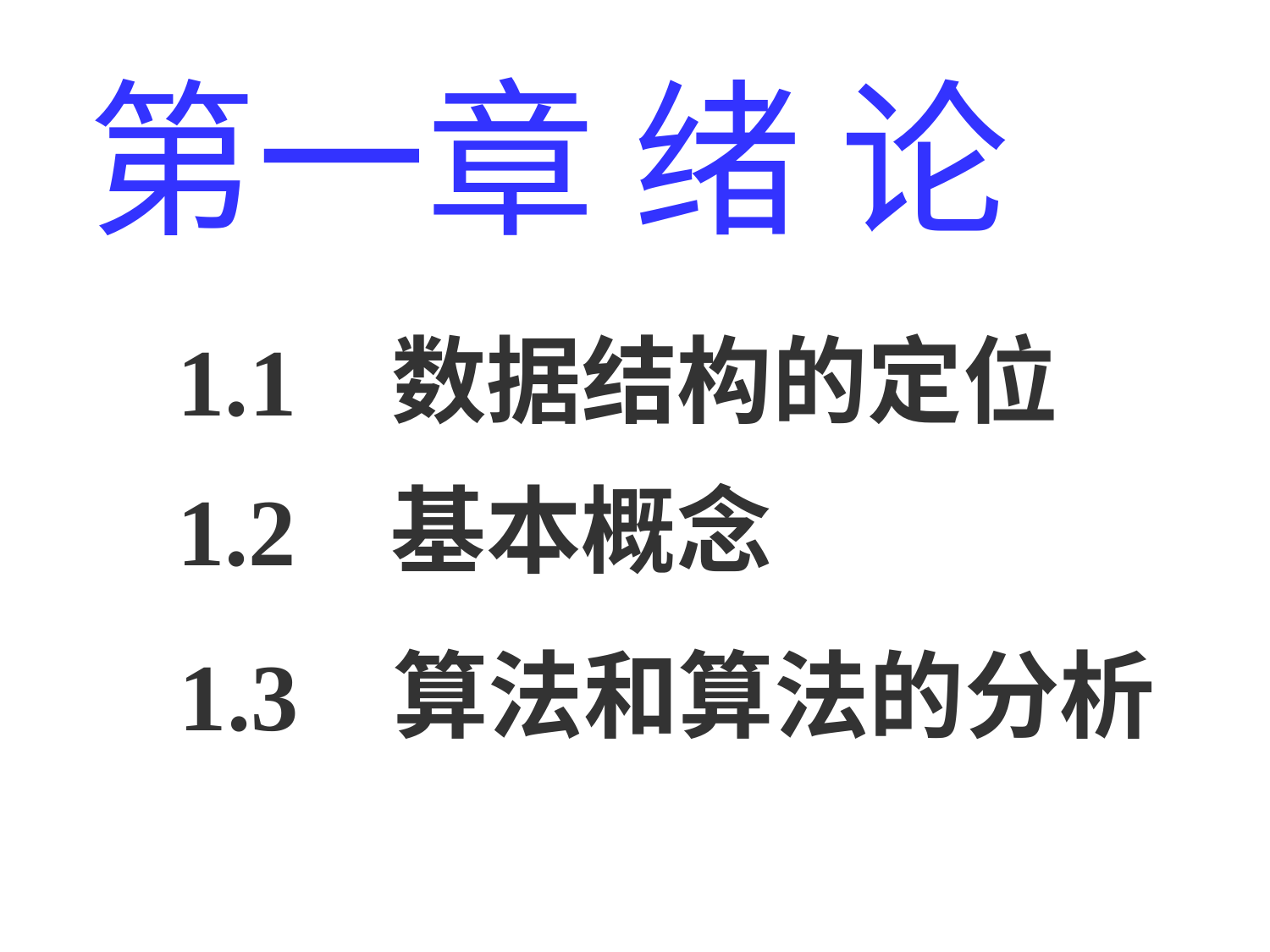

第一章 绪 论
1.1   数据结构的定位
1.2   基本概念
1.3   算法和算法的分析